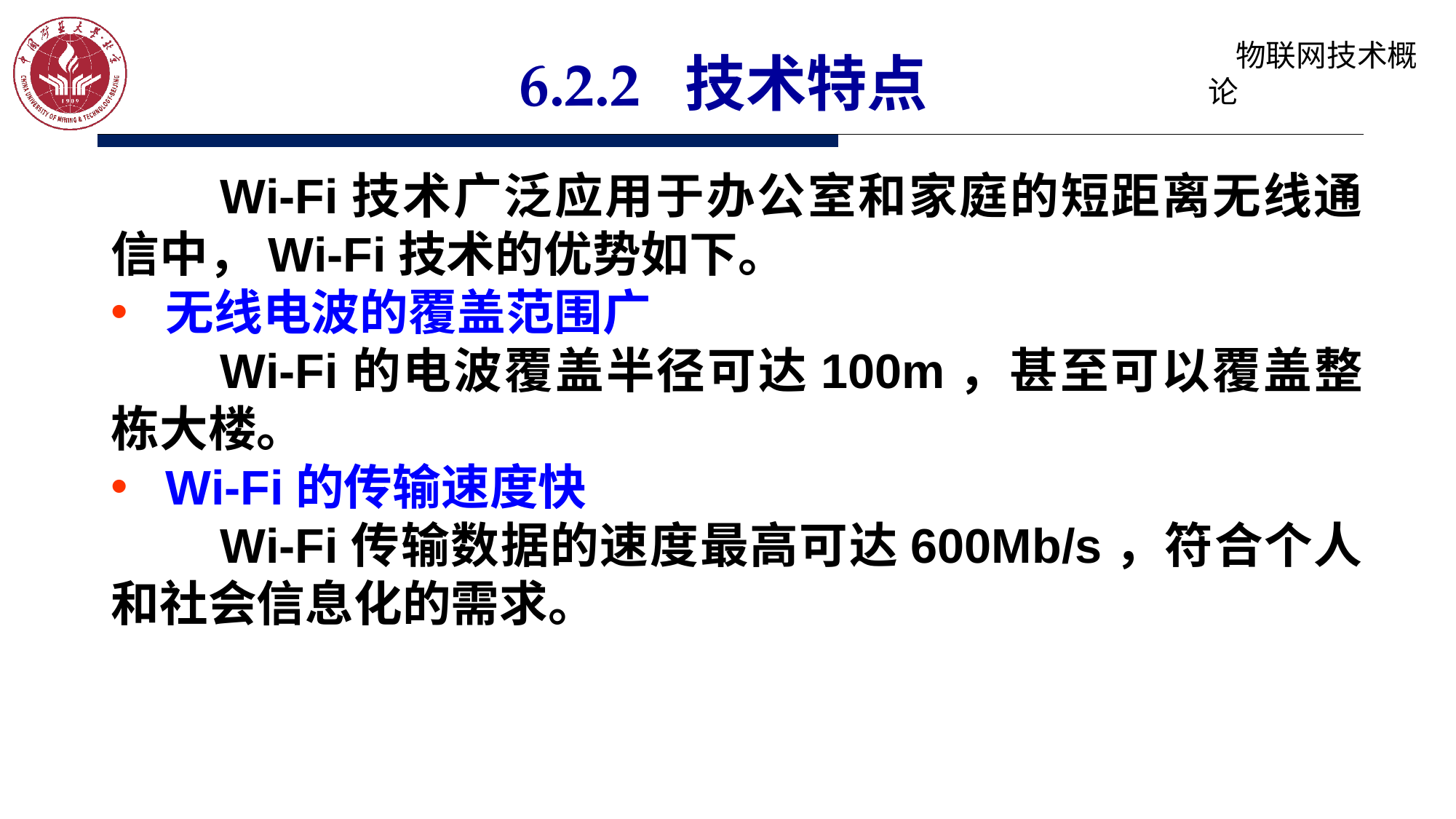

# 6.2.2  技术特点
	Wi-Fi技术广泛应用于办公室和家庭的短距离无线通信中，Wi-Fi技术的优势如下。
无线电波的覆盖范围广
	Wi-Fi的电波覆盖半径可达100m，甚至可以覆盖整栋大楼。
Wi-Fi的传输速度快
	Wi-Fi传输数据的速度最高可达600Mb/s，符合个人和社会信息化的需求。